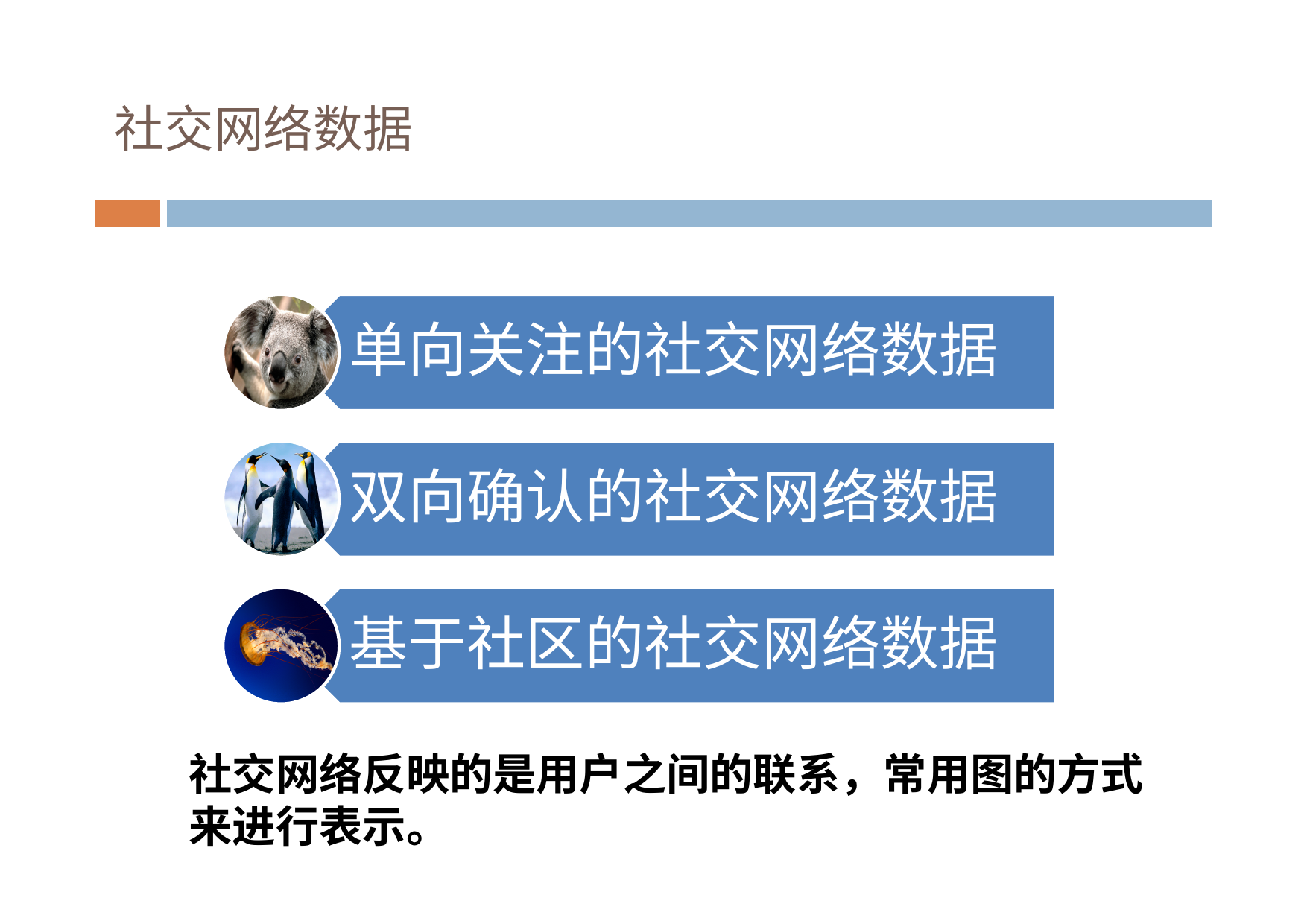

社交网络数据

单向关注的社交网络数据
双向确认的社交网络数据
基于社区的社交网络数据
社交网络反映的是用户之间的联系，常用图的方式来进行表示。